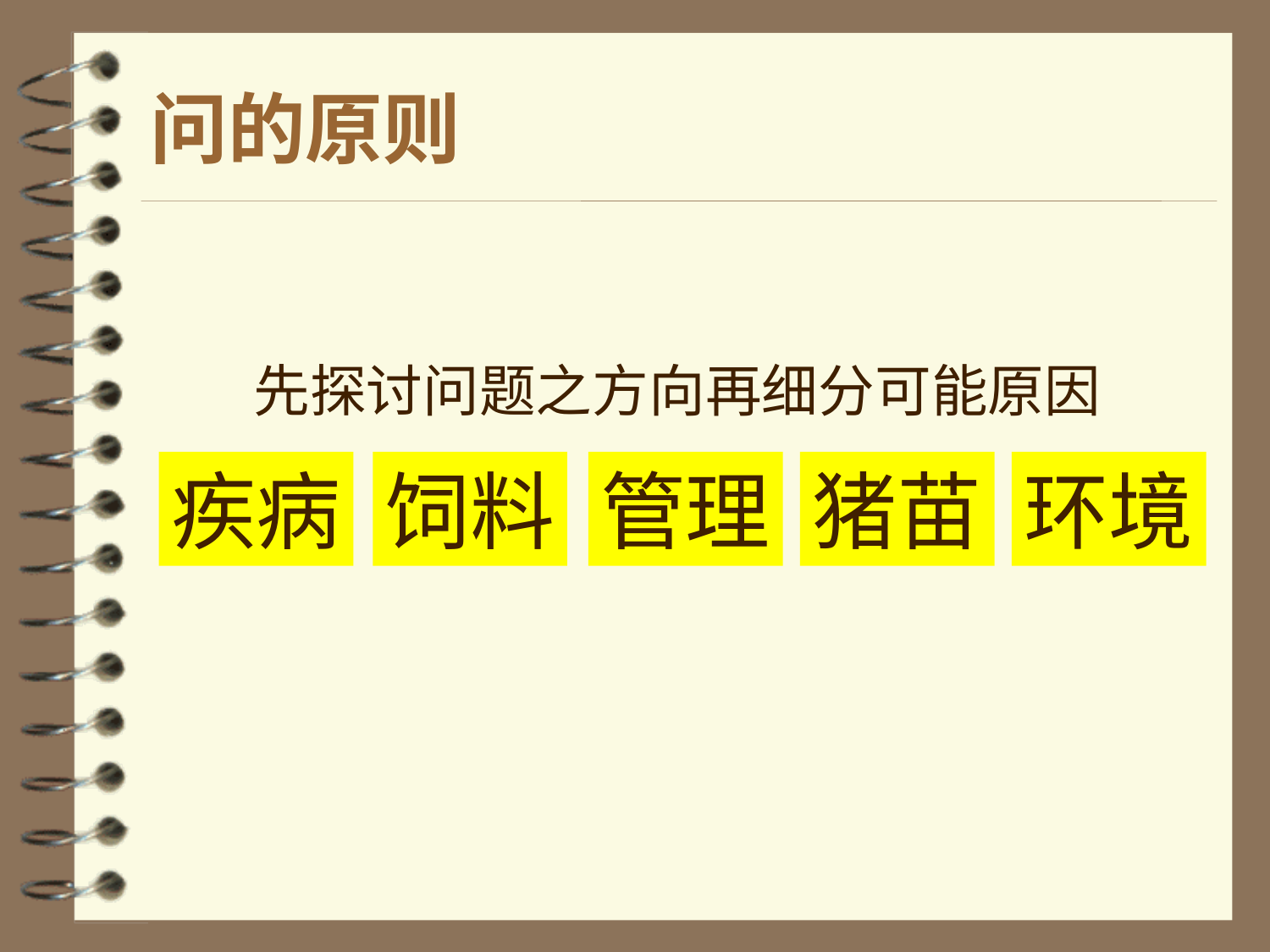

# 问的原则
先探讨问题之方向再细分可能原因
疾病
饲料
管理
猪苗
环境